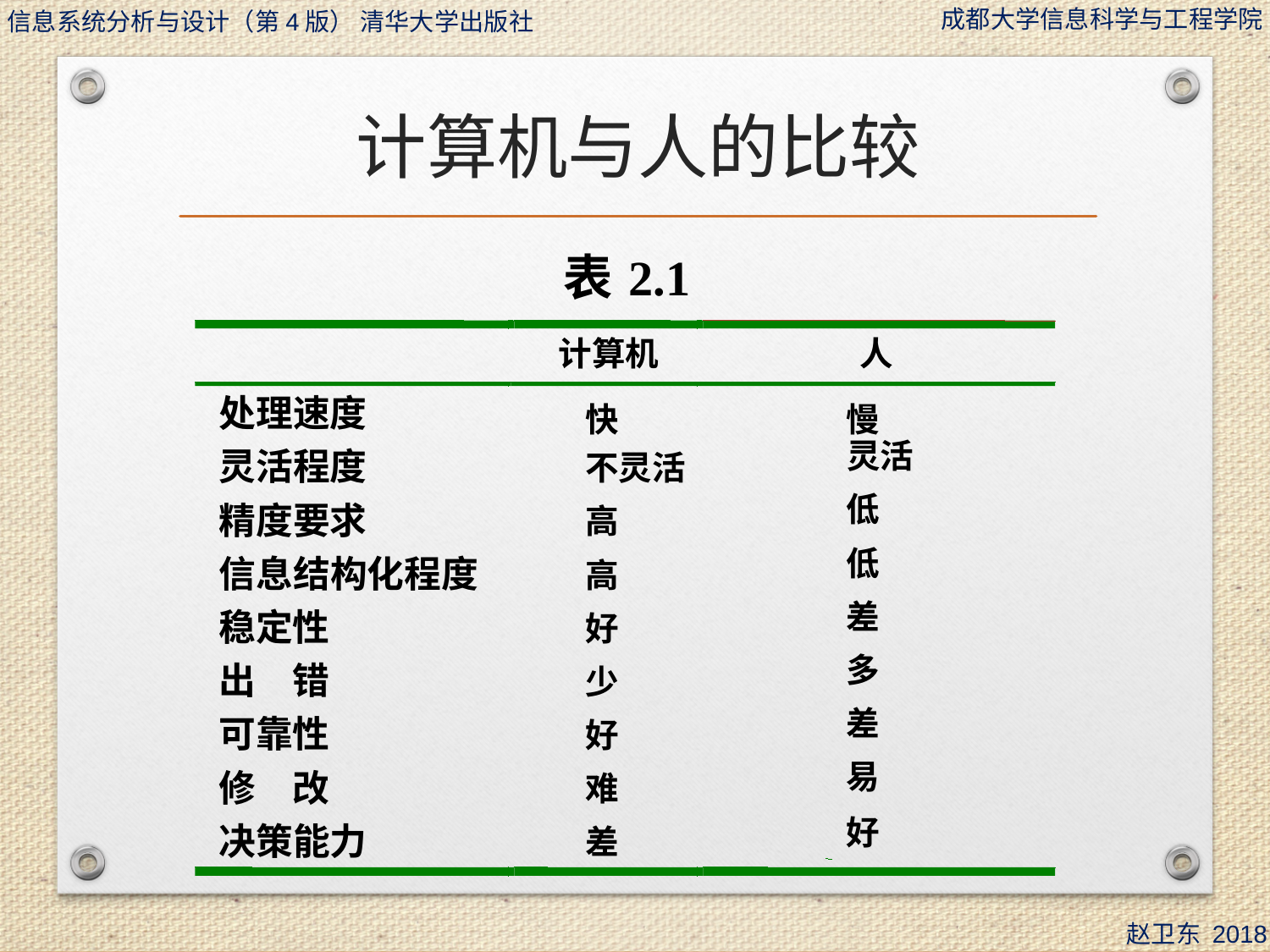

# 计算机与人的比较
表
2.1

计算机
人

处理速度
快
慢
灵活
灵活程度
不灵活
低
精度要求
高
低
信息结构化程度
高
差
稳定性
好
多
出　错
少
差
可靠性
好
易
修　改
难
好
决策能力
差